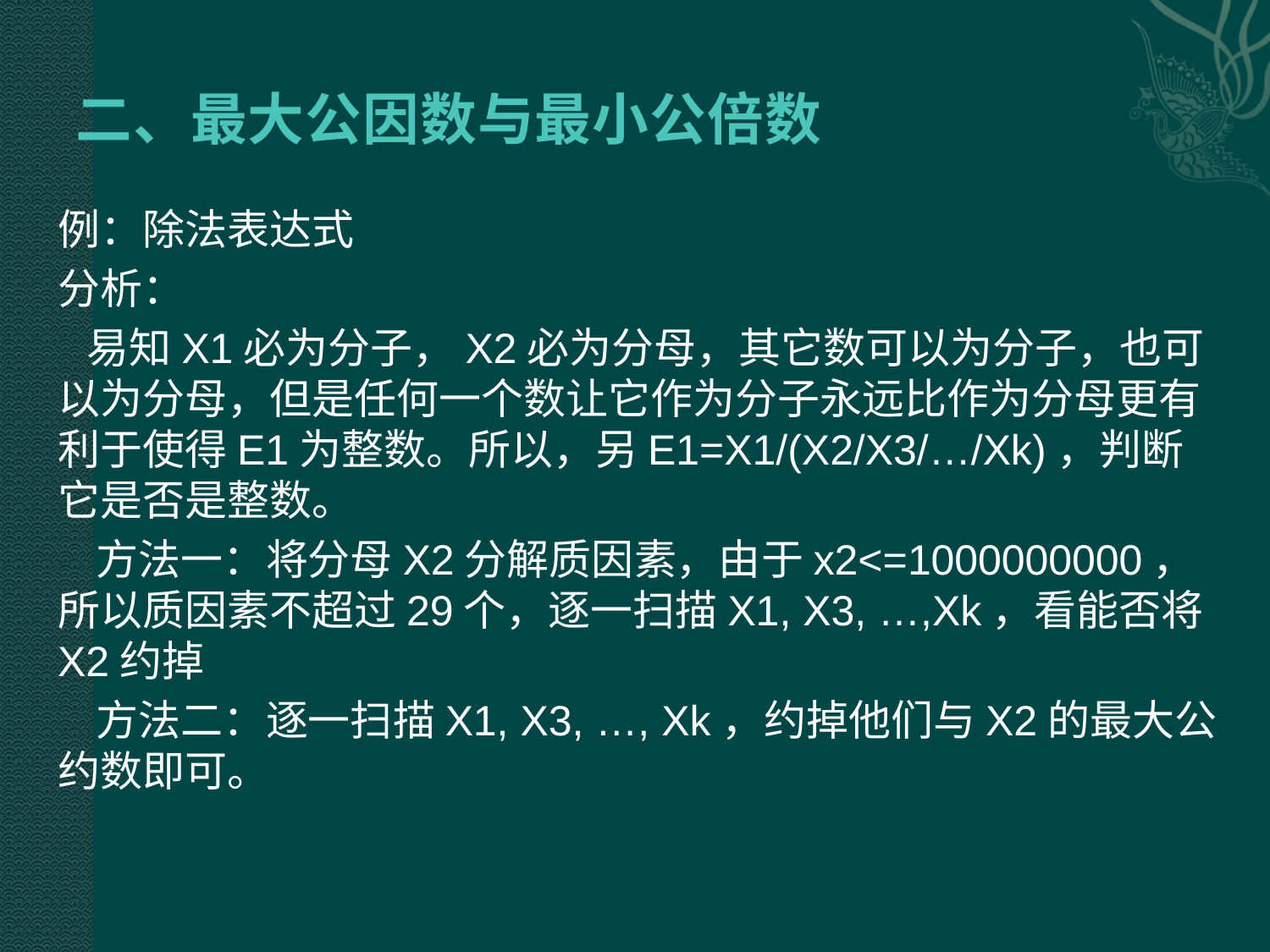

# 二、最大公因数与最小公倍数
例：除法表达式
分析：
  易知X1必为分子，X2必为分母，其它数可以为分子，也可以为分母，但是任何一个数让它作为分子永远比作为分母更有利于使得E1为整数。所以，另E1=X1/(X2/X3/…/Xk)，判断它是否是整数。
   方法一：将分母X2分解质因素，由于x2<=1000000000，所以质因素不超过29个，逐一扫描X1, X3, …,Xk，看能否将X2约掉
   方法二：逐一扫描X1, X3, …, Xk，约掉他们与X2的最大公约数即可。